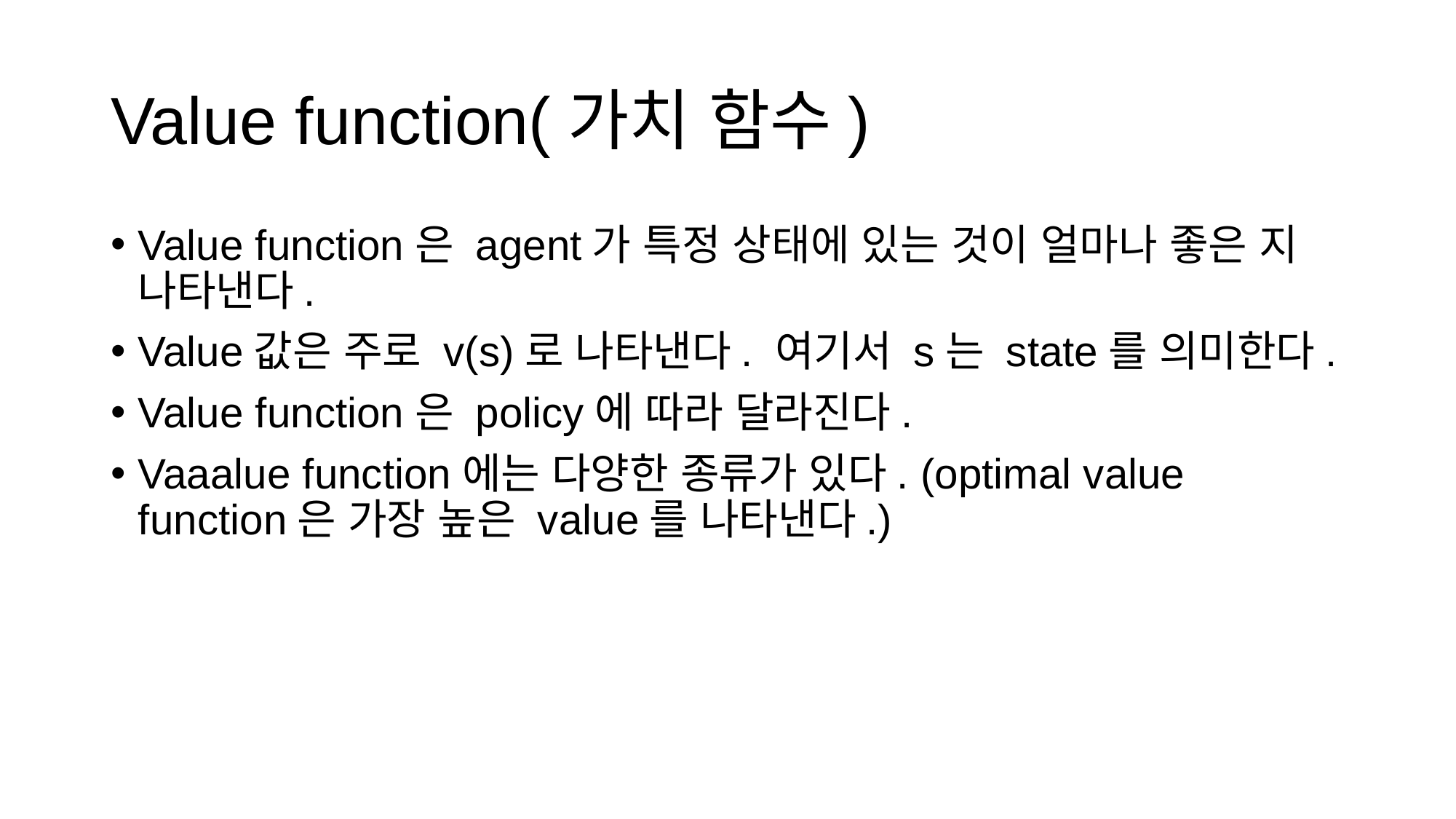

# Value function(가치 함수)
Value function은 agent가 특정 상태에 있는 것이 얼마나 좋은 지 나타낸다.
Value값은 주로 v(s)로 나타낸다. 여기서 s는 state를 의미한다.
Value function은 policy에 따라 달라진다.
Vaaalue function에는 다양한 종류가 있다. (optimal value function은 가장 높은 value를 나타낸다.)